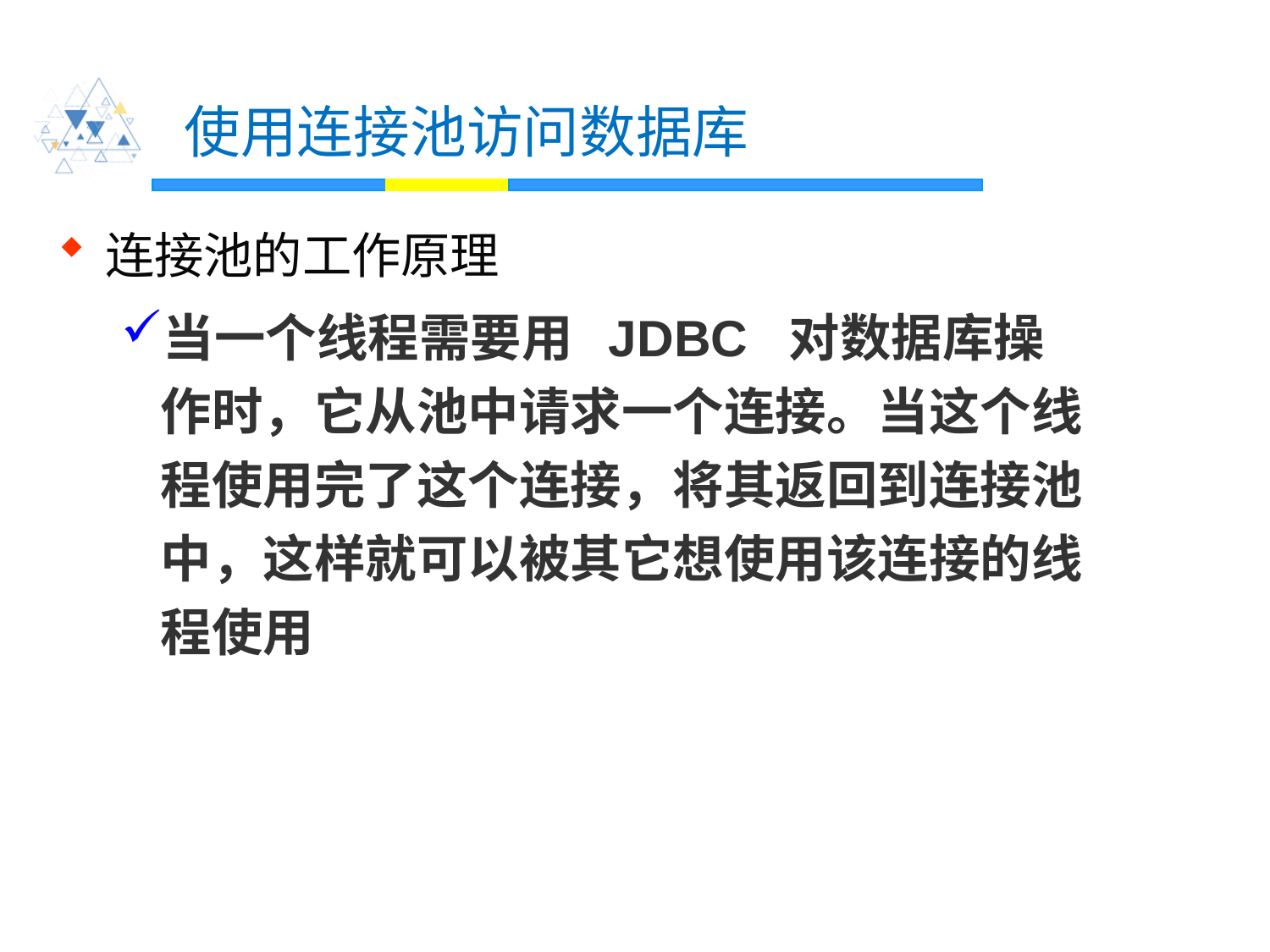

# 使用连接池访问数据库
连接池的工作原理
当一个线程需要用  JDBC  对数据库操作时，它从池中请求一个连接。当这个线程使用完了这个连接，将其返回到连接池中，这样就可以被其它想使用该连接的线程使用